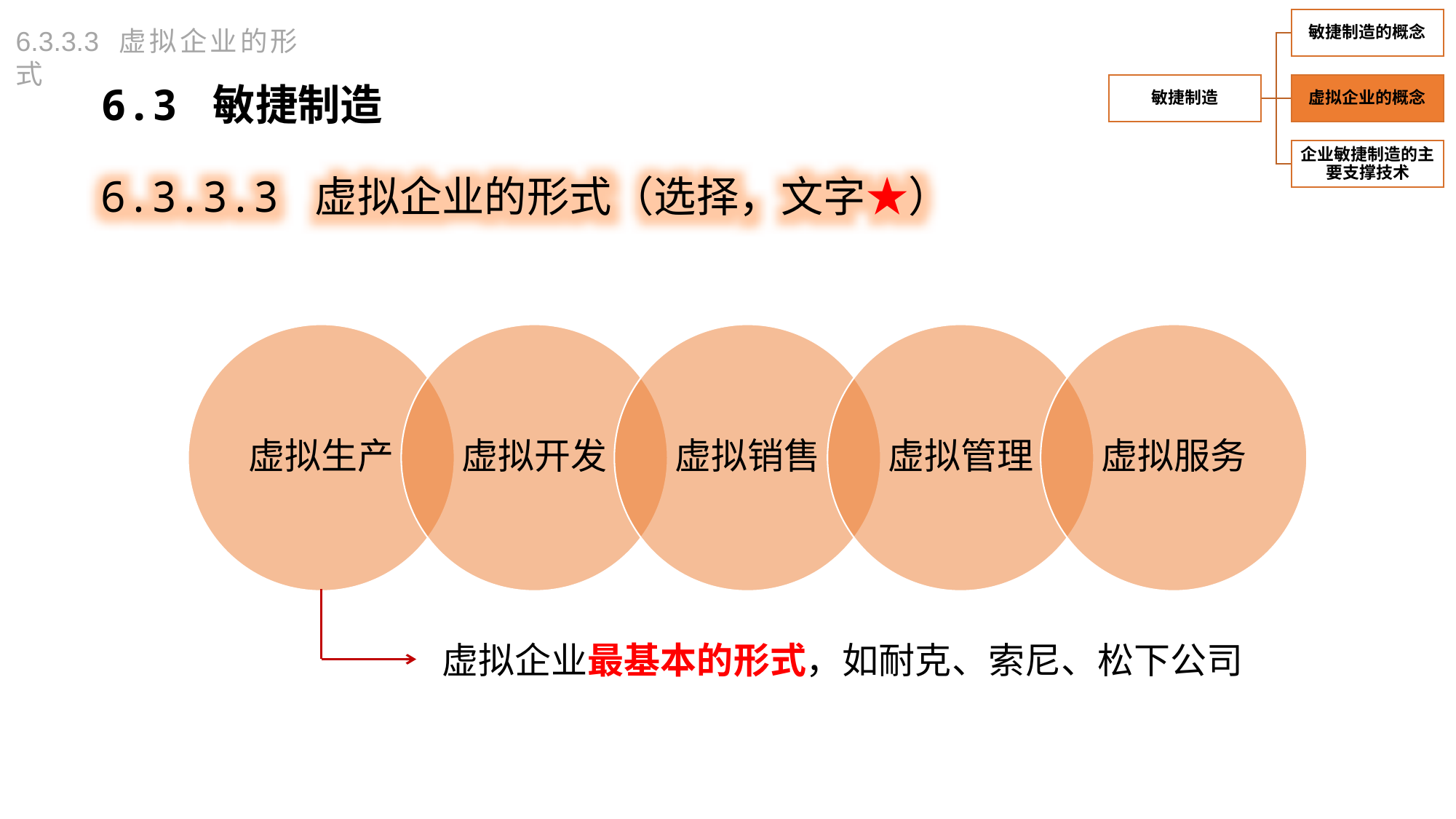

敏捷制造
敏捷制造的概念
虚拟企业的概念
企业敏捷制造的主要支撑技术
6.3.3.3 虚拟企业的形式
6.3 敏捷制造
6.3.3.3 虚拟企业的形式（选择，文字★）
虚拟生产
虚拟开发
虚拟销售
虚拟管理
虚拟服务
虚拟企业最基本的形式，如耐克、索尼、松下公司